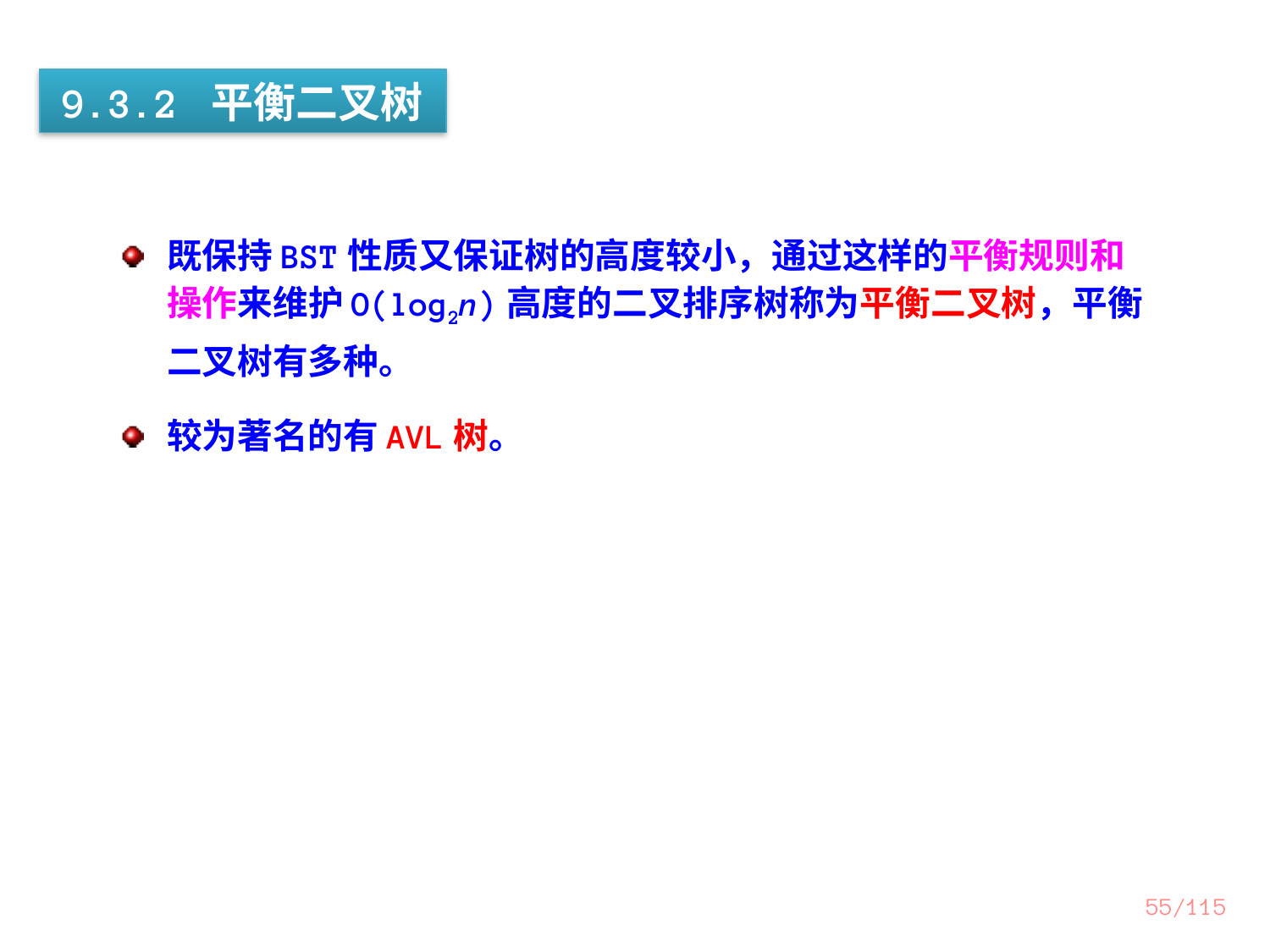

9.3.2 平衡二叉树
既保持BST性质又保证树的高度较小，通过这样的平衡规则和操作来维护O(log2n)高度的二叉排序树称为平衡二叉树，平衡二叉树有多种。
较为著名的有AVL树。
55/115